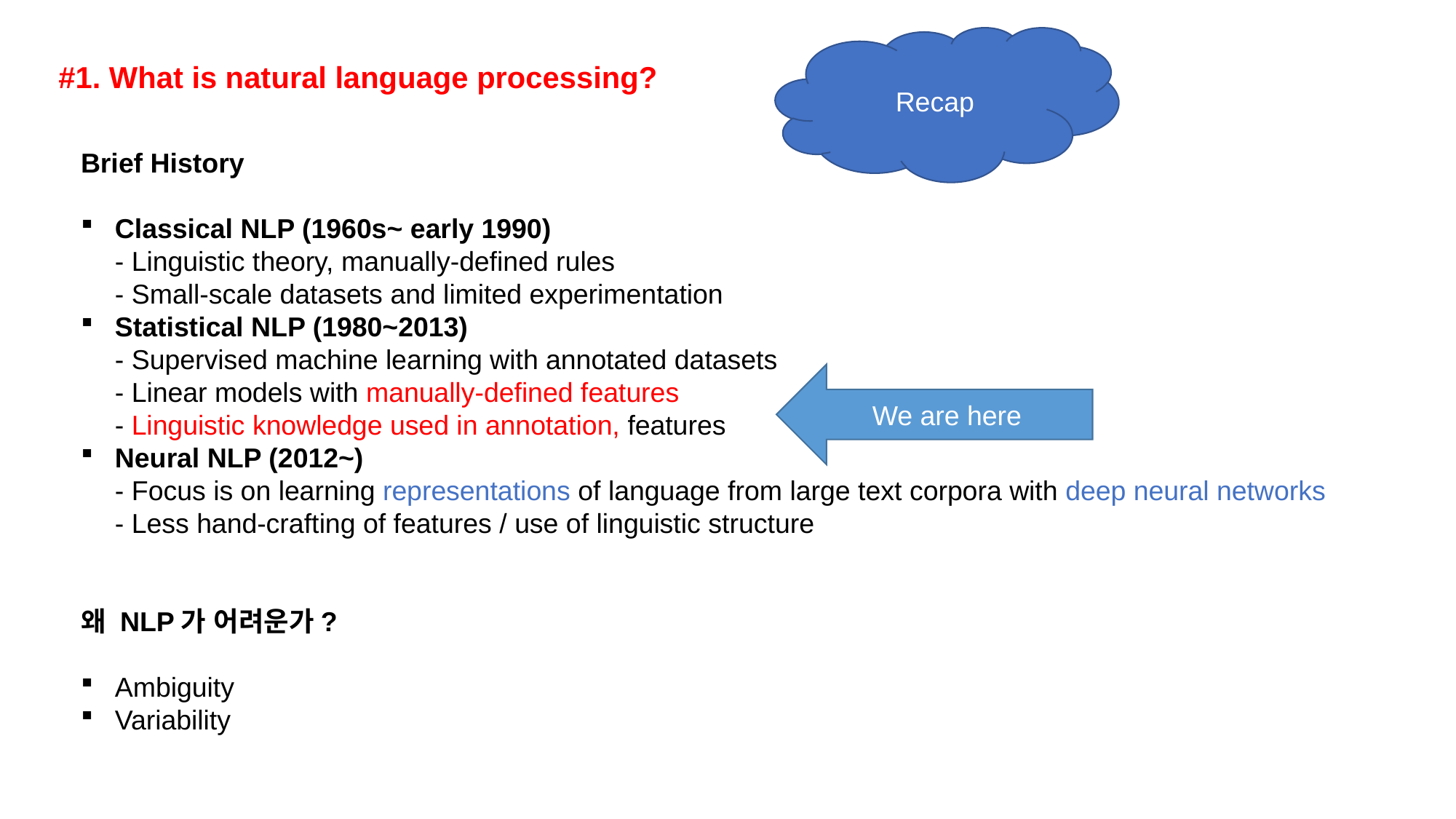

Recap
#1. What is natural language processing?
Brief History

Classical NLP (1960s~ early 1990)
- Linguistic theory, manually-defined rules
- Small-scale datasets and limited experimentation
Statistical NLP (1980~2013)
- Supervised machine learning with annotated datasets
- Linear models with manually-defined features
- Linguistic knowledge used in annotation, features
Neural NLP (2012~)
- Focus is on learning representations of language from large text corpora with deep neural networks
- Less hand-crafting of features / use of linguistic structure

왜 NLP가 어려운가?

Ambiguity
Variability
We are here